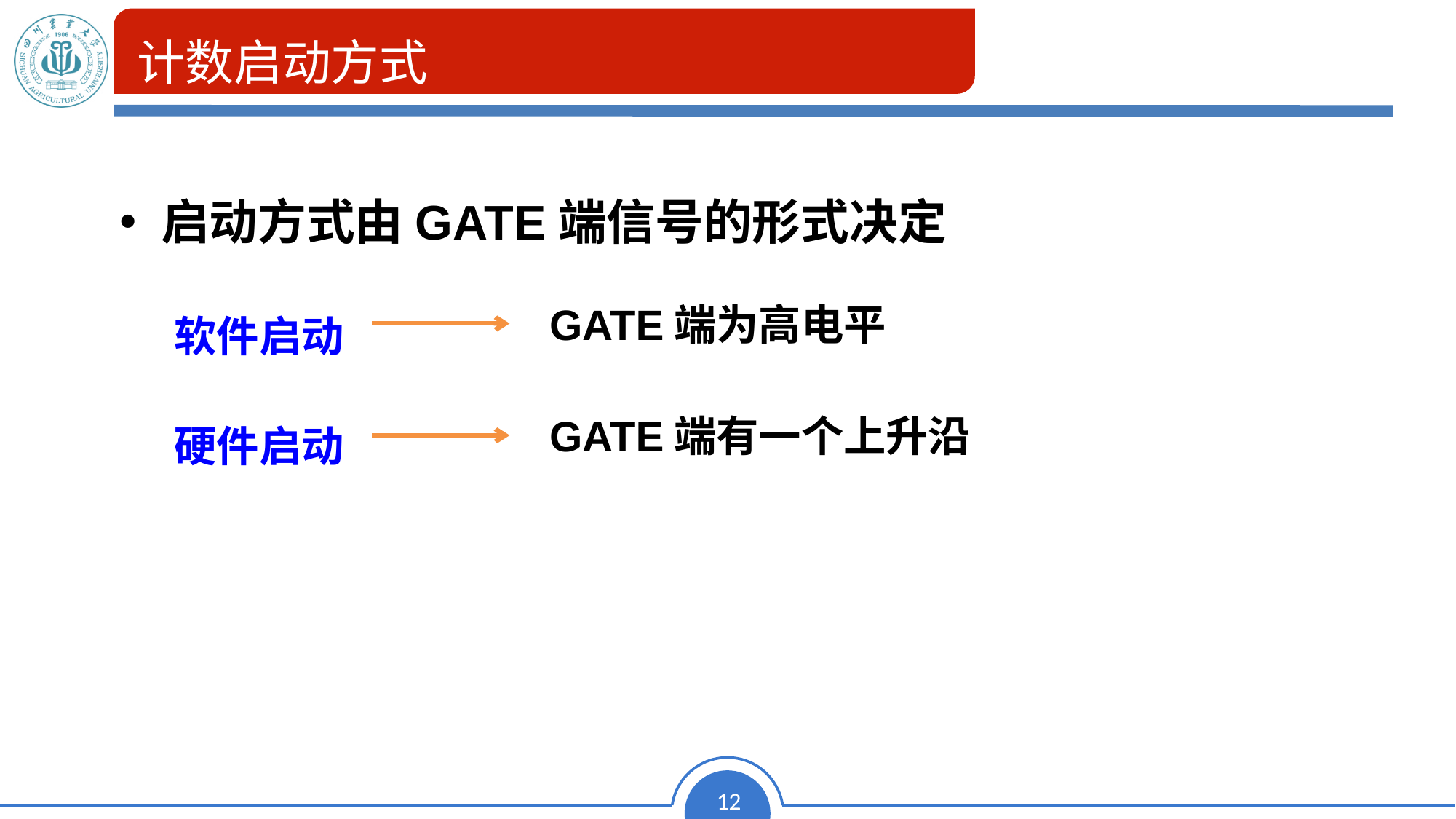

# 计数启动方式
启动方式由GATE端信号的形式决定
软件启动
硬件启动
GATE端为高电平
GATE端有一个上升沿